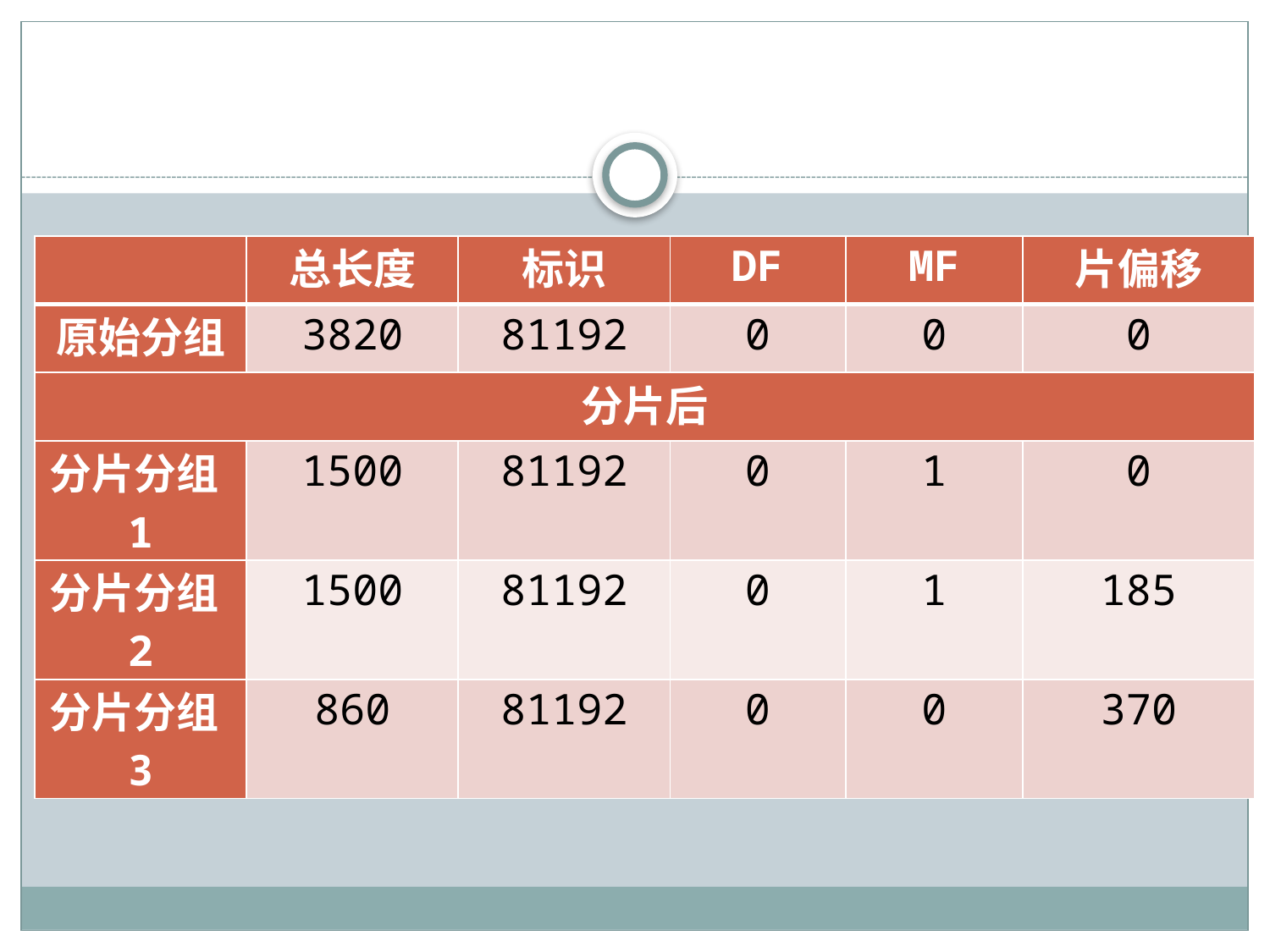

#
|  | 总长度 | 标识 | DF | MF | 片偏移 |
| --- | --- | --- | --- | --- | --- |
| 原始分组 | 3820 | 81192 | 0 | 0 | 0 |
| 分片后 |  |  |  |  |  |
| 分片分组1 | 1500 | 81192 | 0 | 1 | 0 |
| 分片分组2 | 1500 | 81192 | 0 | 1 | 185 |
| 分片分组3 | 860 | 81192 | 0 | 0 | 370 |